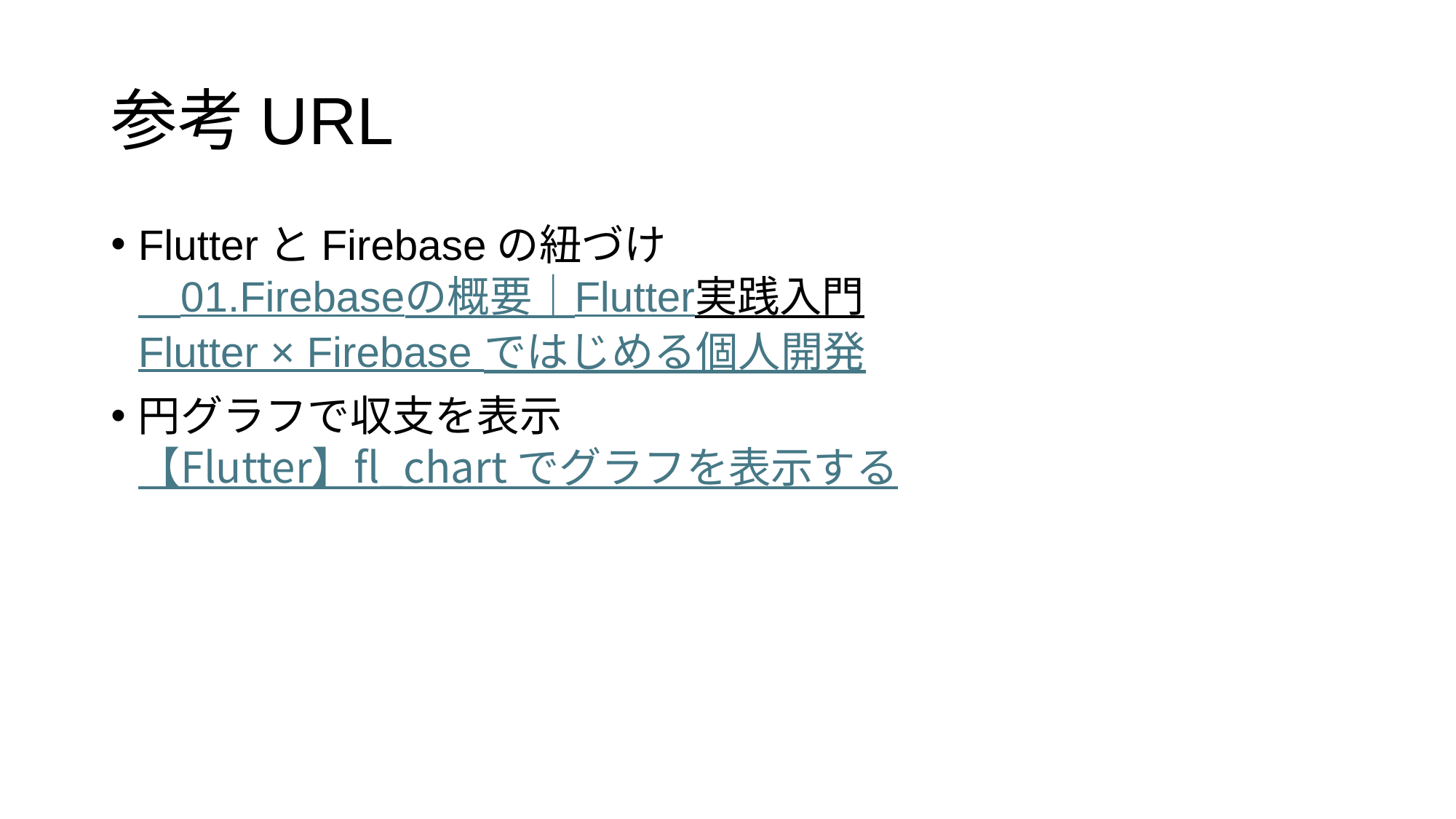

# 参考URL
FlutterとFirebaseの紐づけ
　01.Firebaseの概要｜Flutter実践入門
Flutter × Firebase ではじめる個人開発
円グラフで収支を表示
【Flutter】fl_chart でグラフを表示する